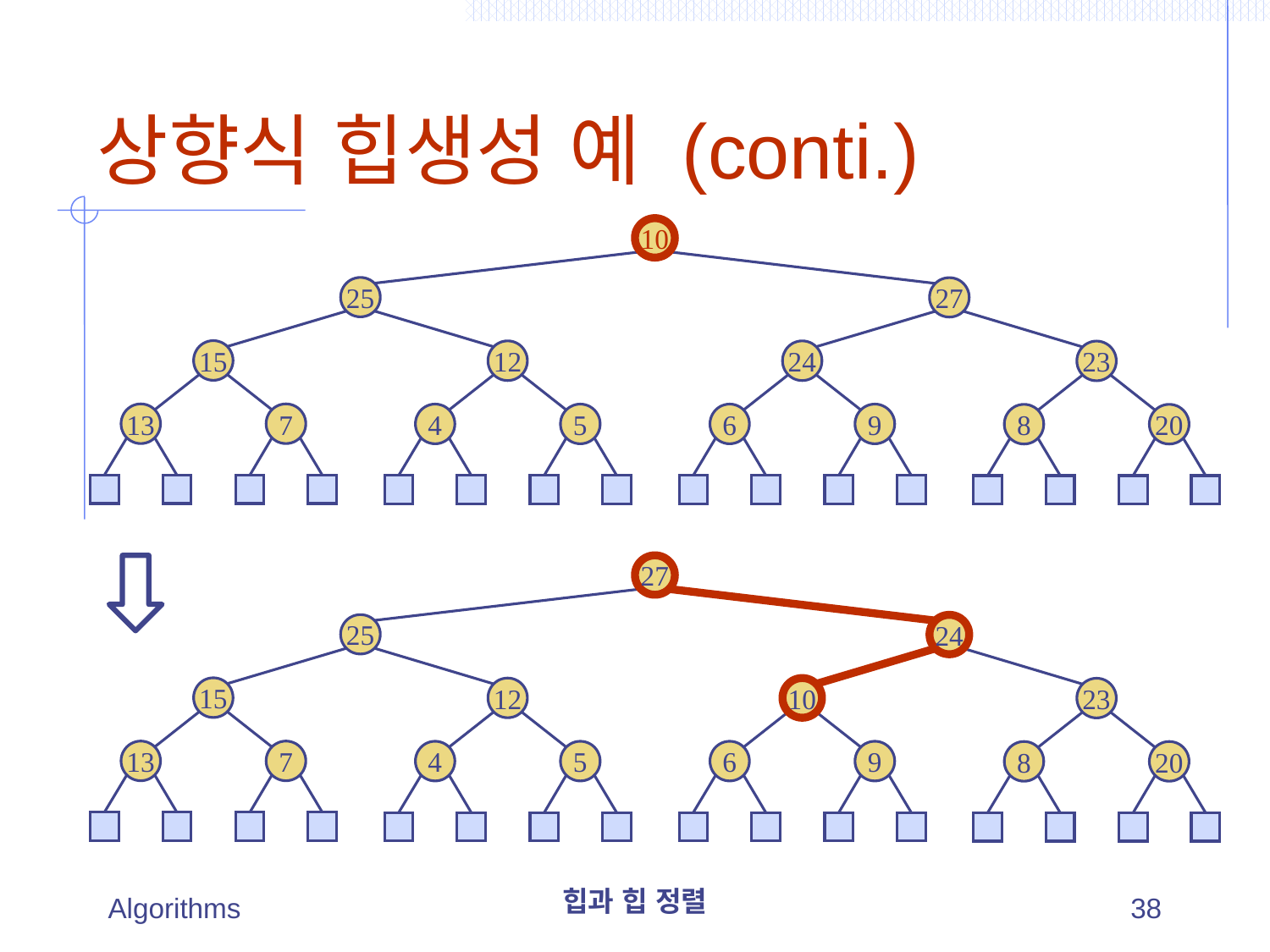

# 상향식 힙생성 예 (conti.)
10
25
27
15
12
24
23
13
7
4
5
6
9
8
20

27
25
24
15
12
10
23
13
7
4
5
6
9
8
20

Algorithms
힙과 힙 정렬
38